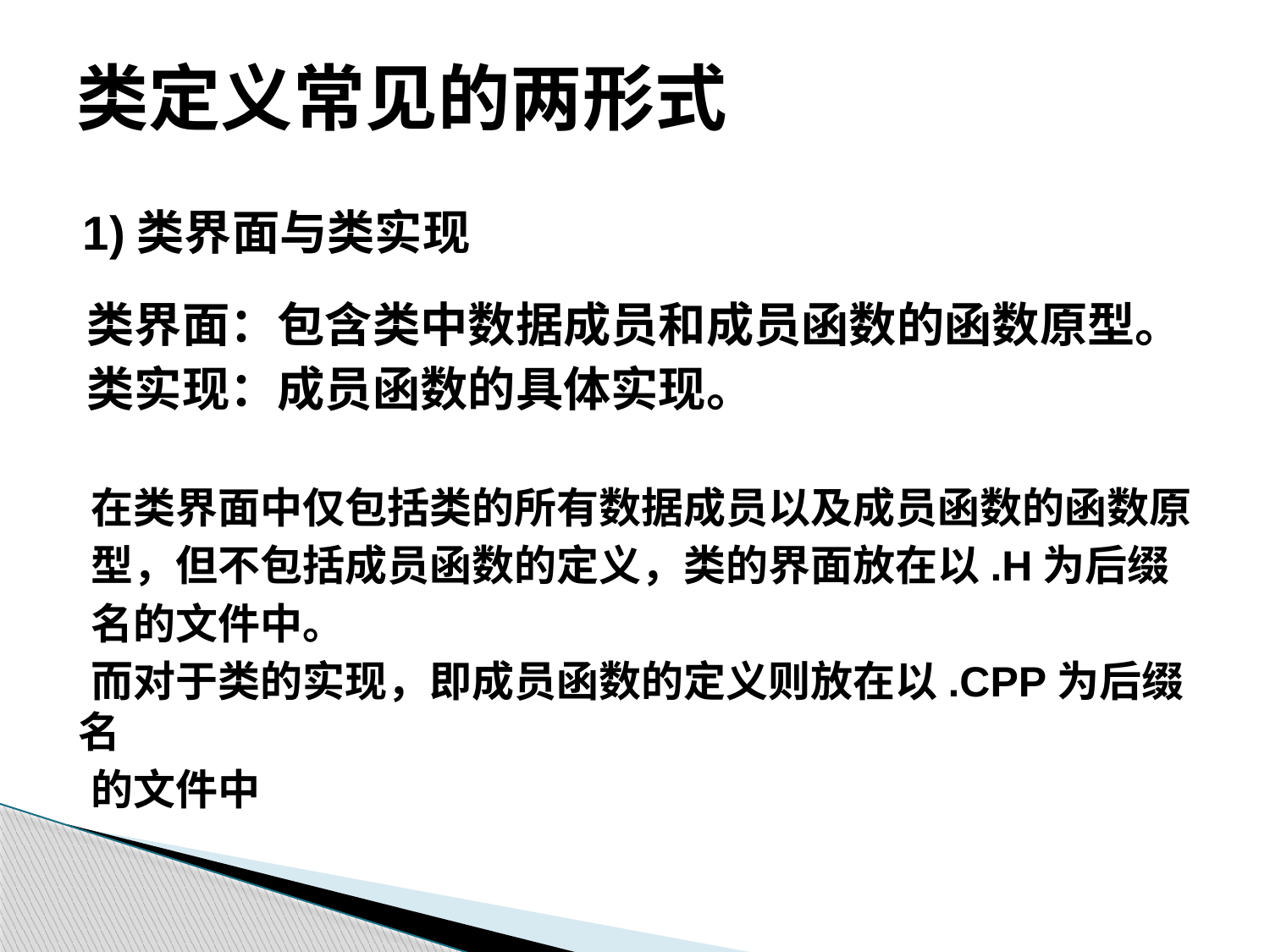

类定义常见的两形式
   1)类界面与类实现

   类界面：包含类中数据成员和成员函数的函数原型。
   类实现：成员函数的具体实现。

    在类界面中仅包括类的所有数据成员以及成员函数的函数原
    型，但不包括成员函数的定义，类的界面放在以.H为后缀
    名的文件中。
    而对于类的实现，即成员函数的定义则放在以.CPP为后缀名
    的文件中